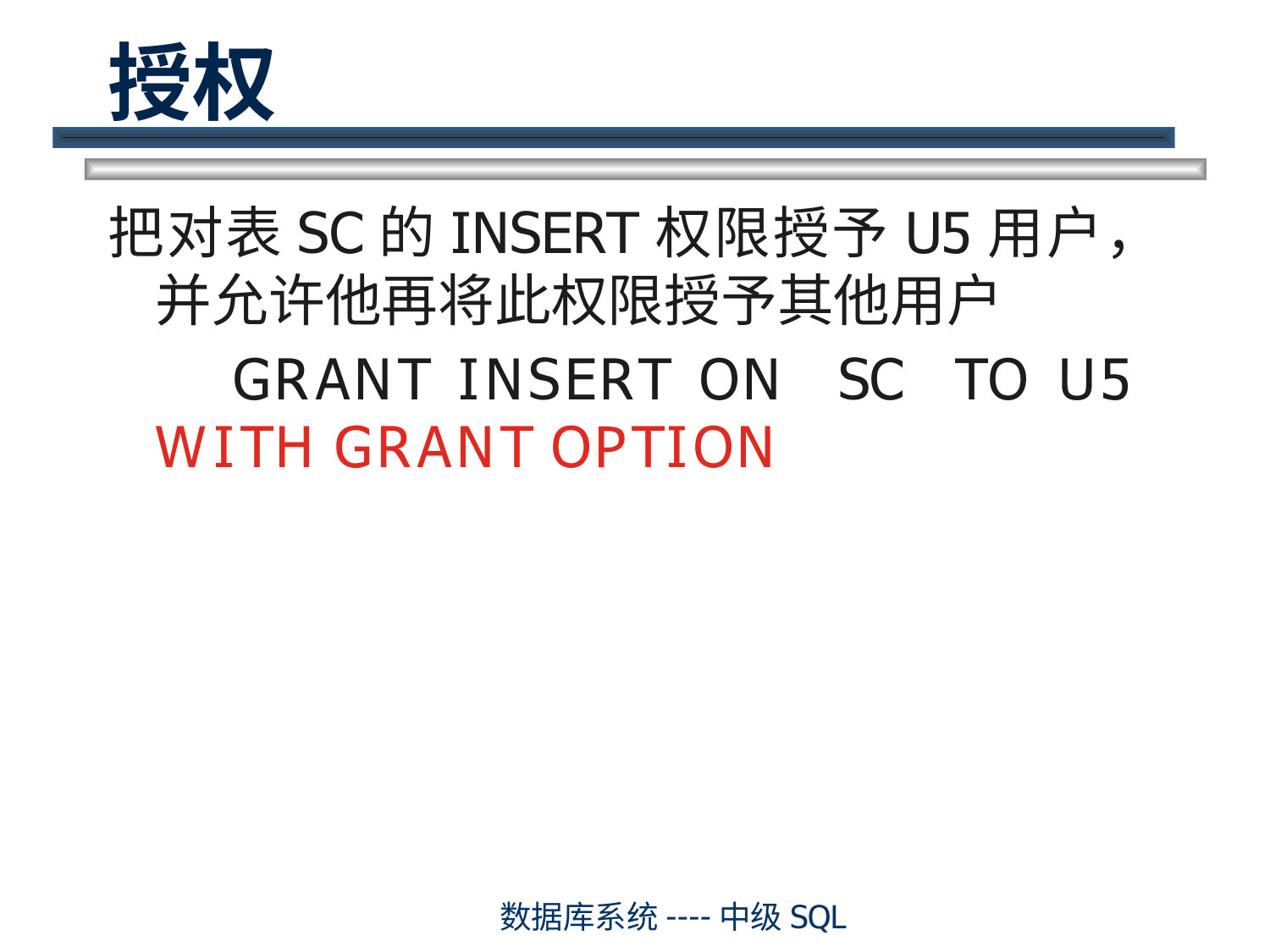

# 授权
把对表SC的INSERT权限授予U5用户，并允许他再将此权限授予其他用户
     GRANT INSERT ON  SC  TO U5  WITH GRANT OPTION

数据库系统----中级SQL